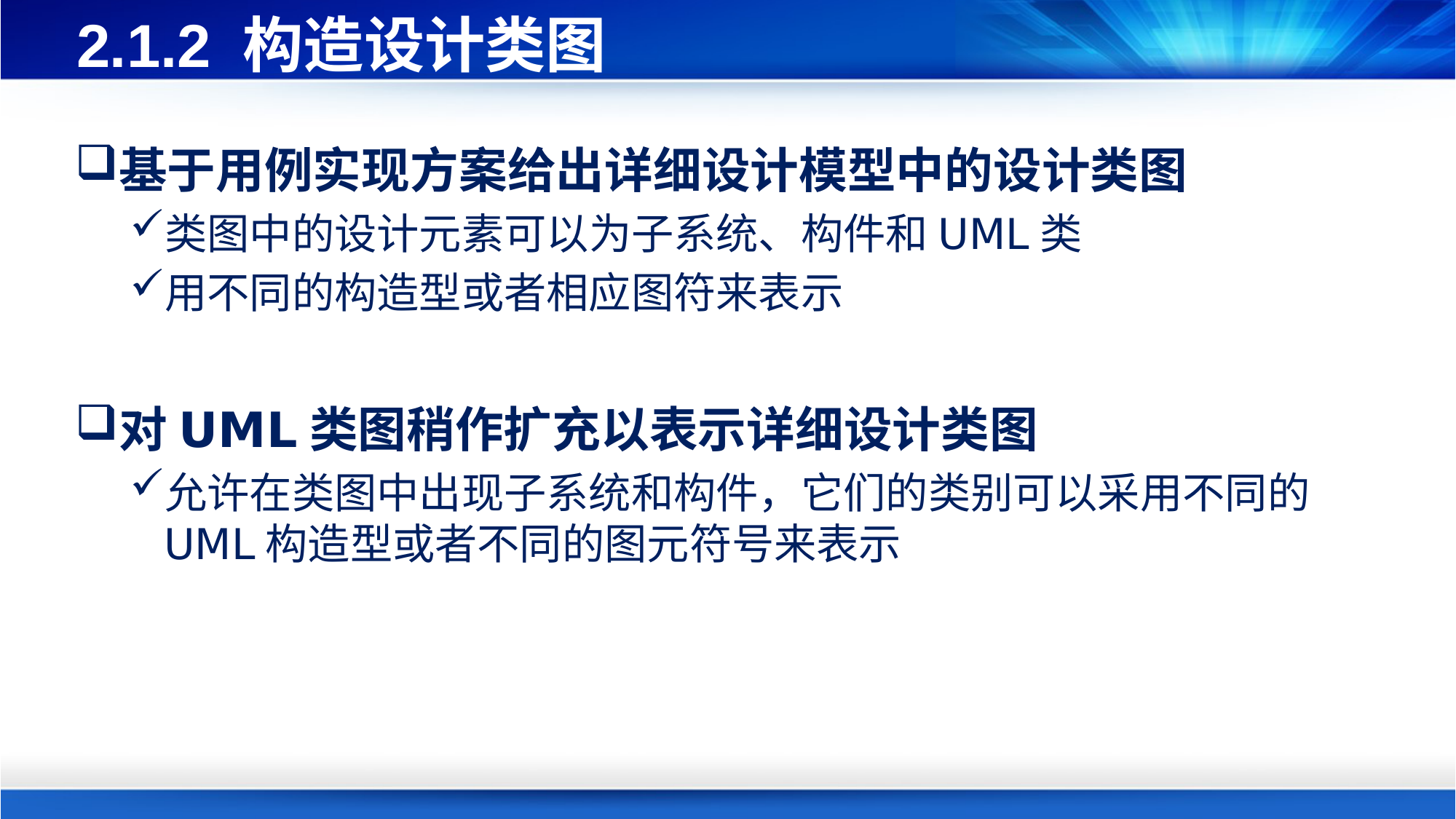

# 2.1.2 构造设计类图
基于用例实现方案给出详细设计模型中的设计类图
类图中的设计元素可以为子系统、构件和UML类
用不同的构造型或者相应图符来表示

对UML类图稍作扩充以表示详细设计类图
允许在类图中出现子系统和构件，它们的类别可以采用不同的UML构造型或者不同的图元符号来表示